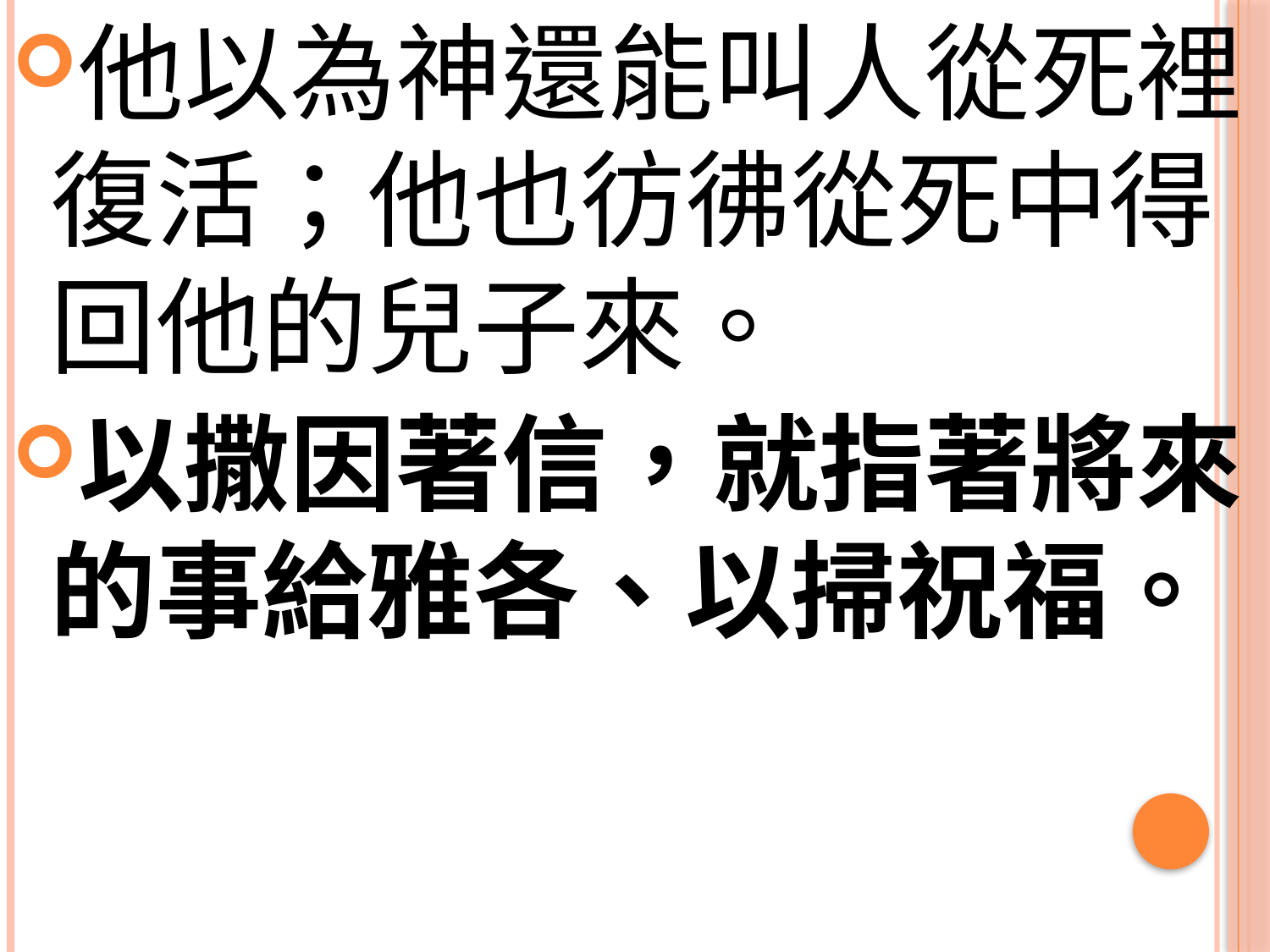

他以為神還能叫人從死裡復活；他也彷彿從死中得回他的兒子來。
以撒因著信，就指著將來的事給雅各、以掃祝福。